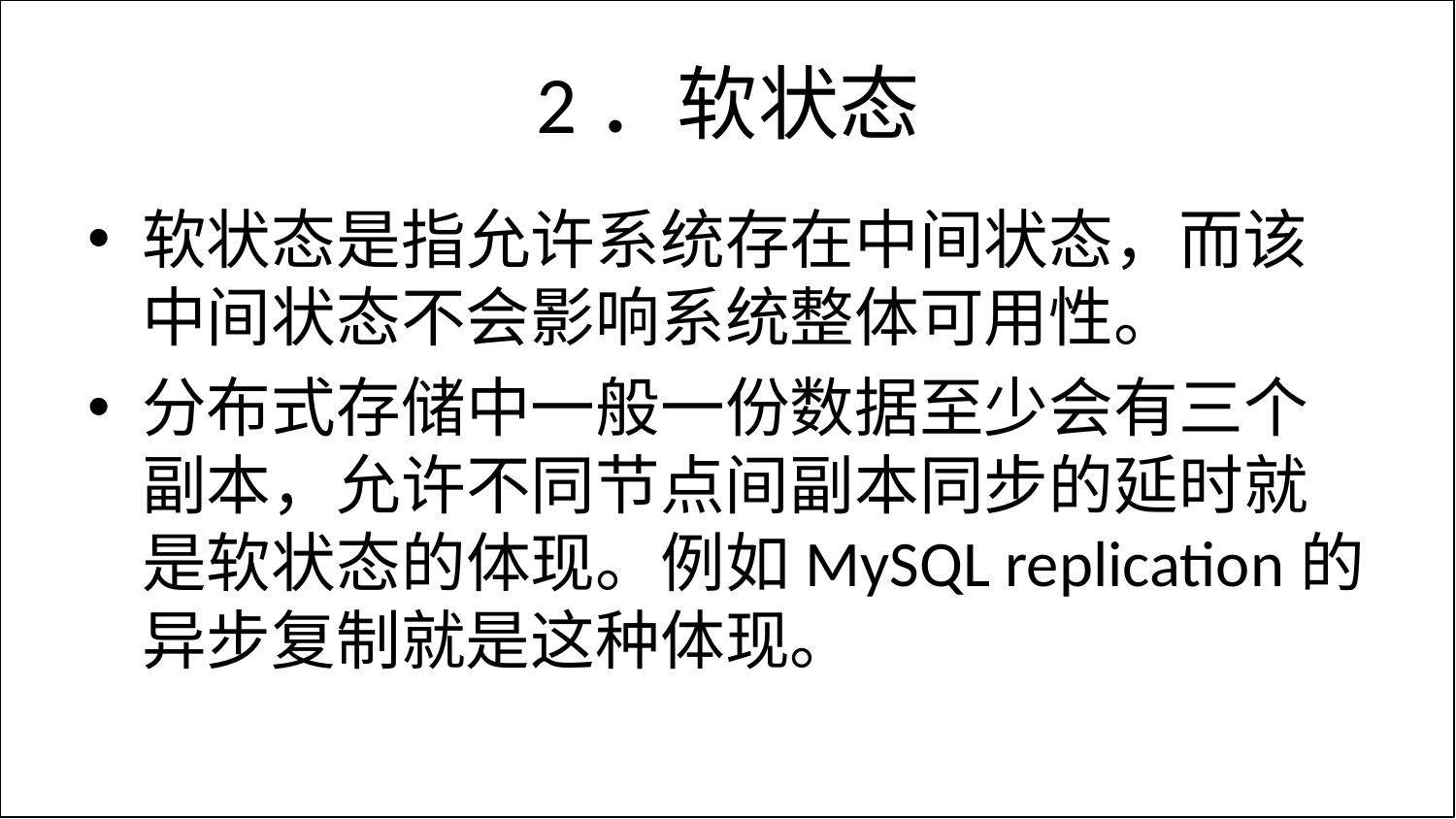

# 2．软状态
软状态是指允许系统存在中间状态，而该中间状态不会影响系统整体可用性。
分布式存储中一般一份数据至少会有三个副本，允许不同节点间副本同步的延时就是软状态的体现。例如MySQL replication的异步复制就是这种体现。